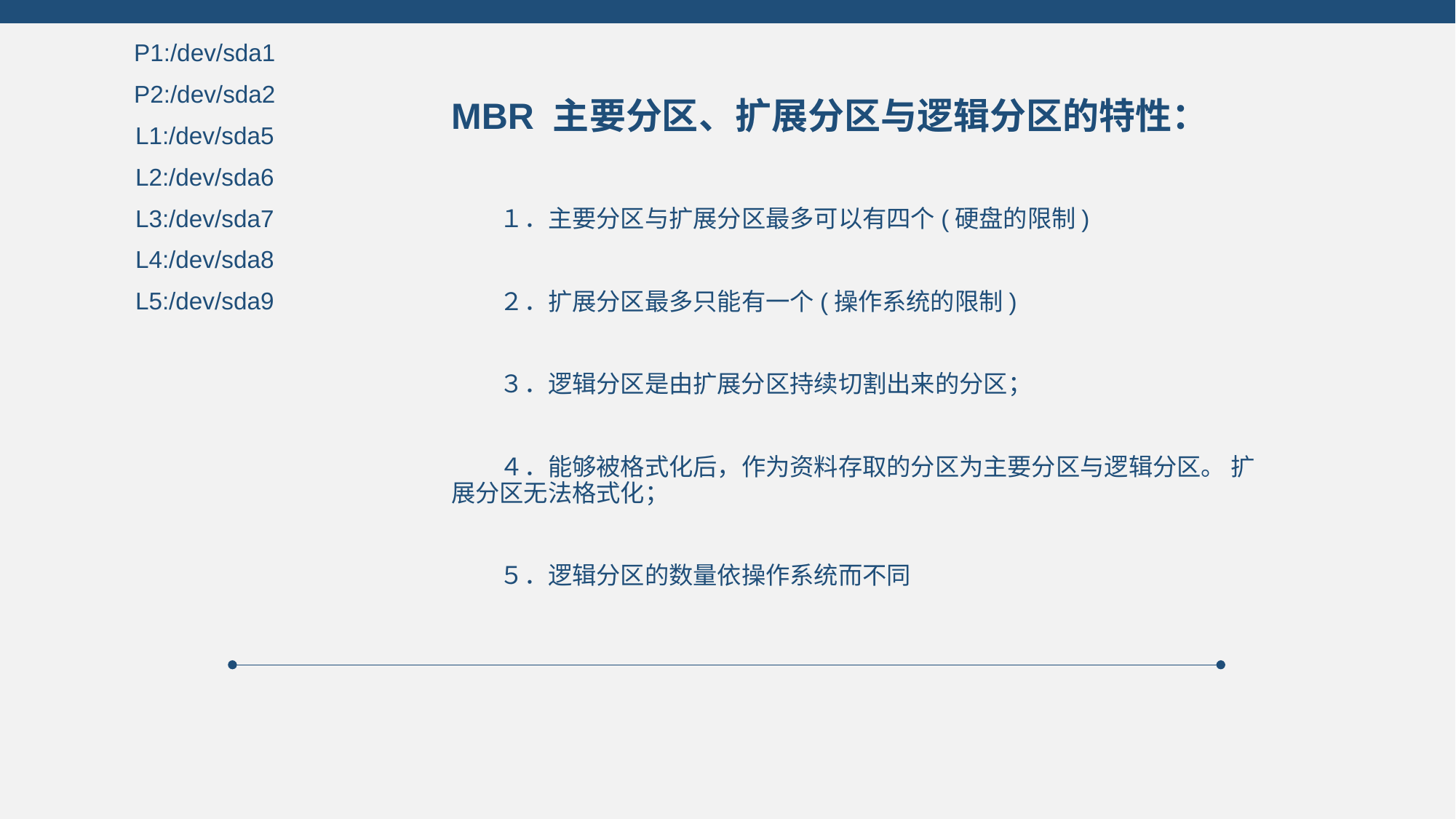

P1:/dev/sda1
P2:/dev/sda2
L1:/dev/sda5
L2:/dev/sda6
L3:/dev/sda7
L4:/dev/sda8
L5:/dev/sda9
MBR 主要分区、扩展分区与逻辑分区的特性：

　　１．主要分区与扩展分区最多可以有四个(硬盘的限制)

　　２．扩展分区最多只能有一个(操作系统的限制)

　　３．逻辑分区是由扩展分区持续切割出来的分区；

　　４．能够被格式化后，作为资料存取的分区为主要分区与逻辑分区。 扩展分区无法格式化；

　　５．逻辑分区的数量依操作系统而不同